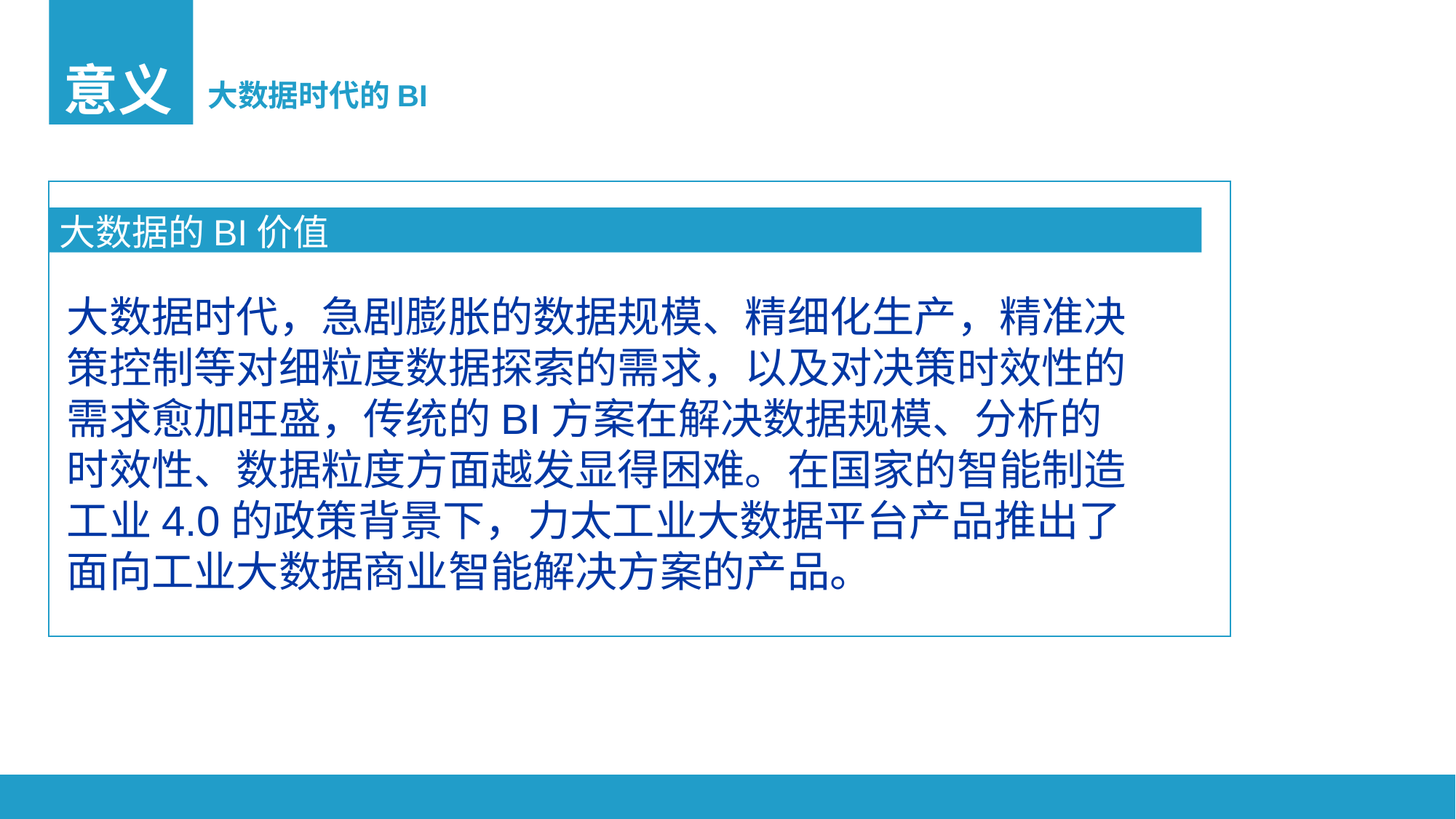

意义
大数据时代的BI
///////
大数据的BI价值

大数据时代，急剧膨胀的数据规模、精细化生产，精准决策控制等对细粒度数据探索的需求，以及对决策时效性的需求愈加旺盛，传统的BI方案在解决数据规模、分析的时效性、数据粒度方面越发显得困难。在国家的智能制造工业4.0的政策背景下，力太工业大数据平台产品推出了面向工业大数据商业智能解决方案的产品。